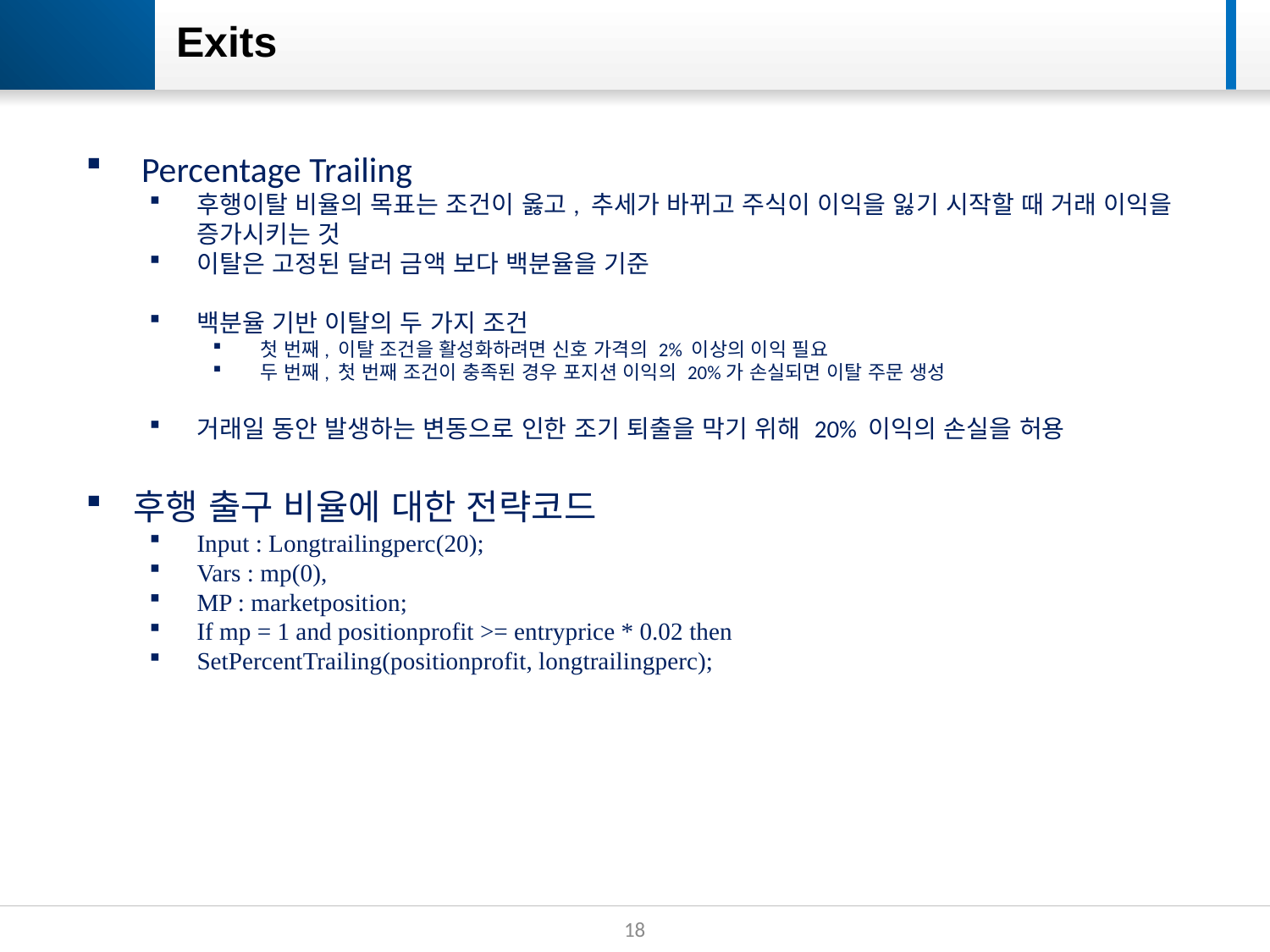

# Exits
 Percentage Trailing
후행이탈 비율의 목표는 조건이 옳고, 추세가 바뀌고 주식이 이익을 잃기 시작할 때 거래 이익을 증가시키는 것
이탈은 고정된 달러 금액 보다 백분율을 기준

백분율 기반 이탈의 두 가지 조건
첫 번째, 이탈 조건을 활성화하려면 신호 가격의 2% 이상의 이익 필요
두 번째, 첫 번째 조건이 충족된 경우 포지션 이익의 20%가 손실되면 이탈 주문 생성

거래일 동안 발생하는 변동으로 인한 조기 퇴출을 막기 위해 20% 이익의 손실을 허용

후행 출구 비율에 대한 전략코드
Input : Longtrailingperc(20);
Vars : mp(0),
MP : marketposition;
If mp = 1 and positionprofit >= entryprice * 0.02 then
SetPercentTrailing(positionprofit, longtrailingperc);